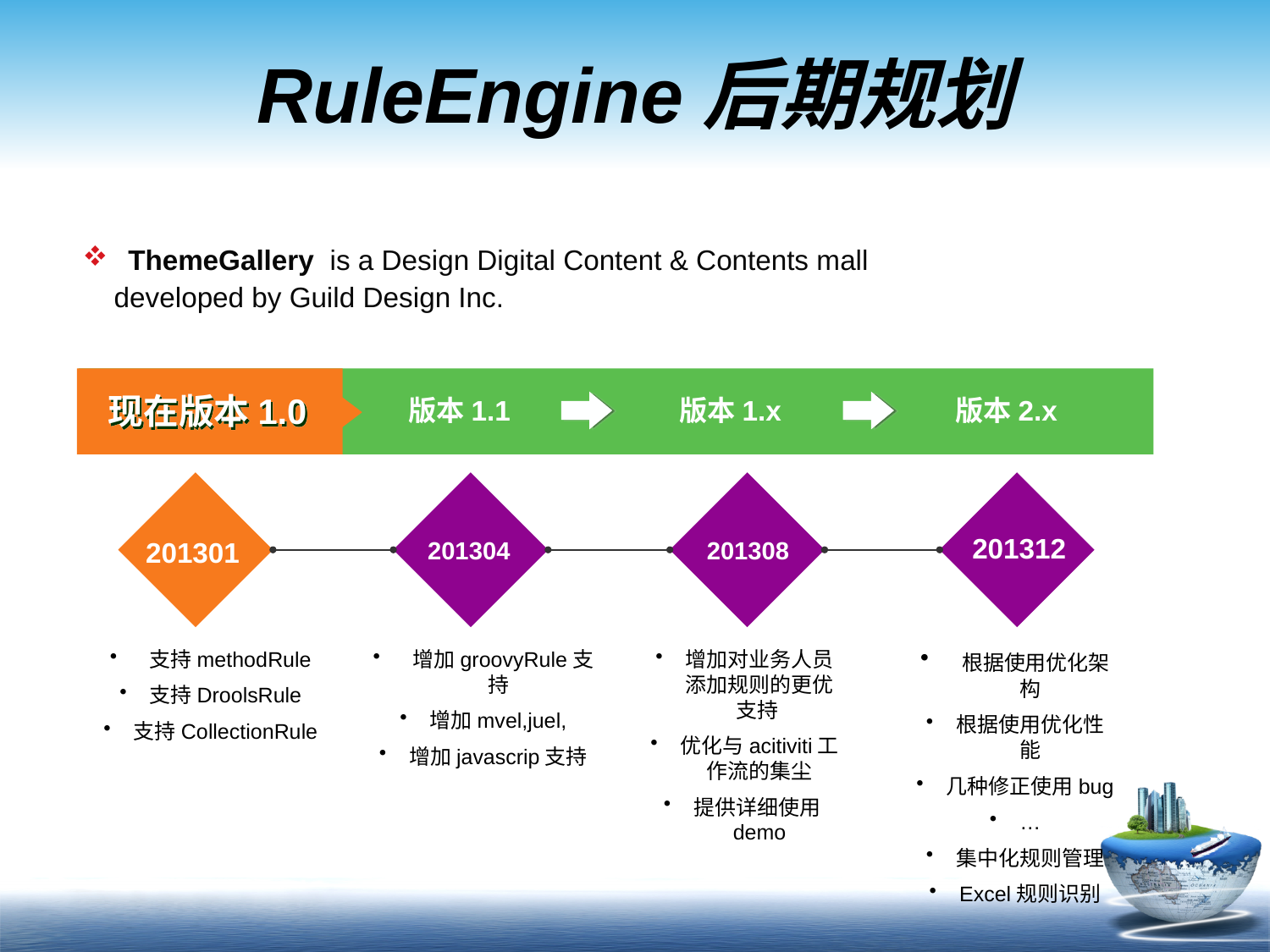

# RuleEngine后期规划
  ThemeGallery  is a Design Digital Content & Contents mall
    developed by Guild Design Inc.

现在版本1.0
版本1.1
版本1.x
版本2.x

201312
201304
201308
201301
 支持methodRule
支持DroolsRule
支持CollectionRule
 增加groovyRule支持
增加mvel,juel,
增加javascrip支持
增加对业务人员添加规则的更优支持
优化与acitiviti工作流的集尘
提供详细使用demo
 根据使用优化架构
根据使用优化性能
几种修正使用bug
…
集中化规则管理
Excel规则识别